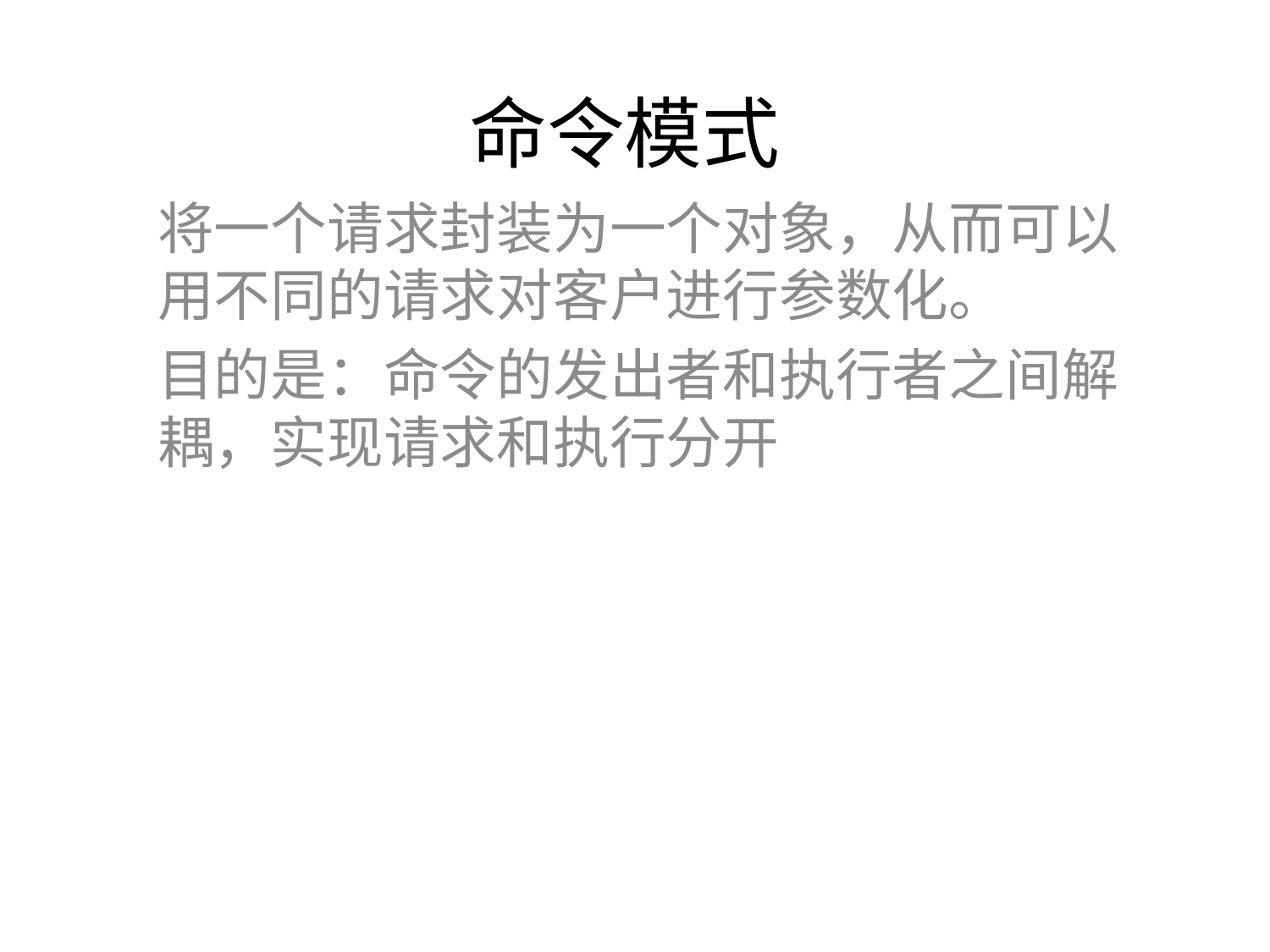

# 命令模式
将一个请求封装为一个对象，从而可以用不同的请求对客户进行参数化。
目的是：命令的发出者和执行者之间解耦，实现请求和执行分开